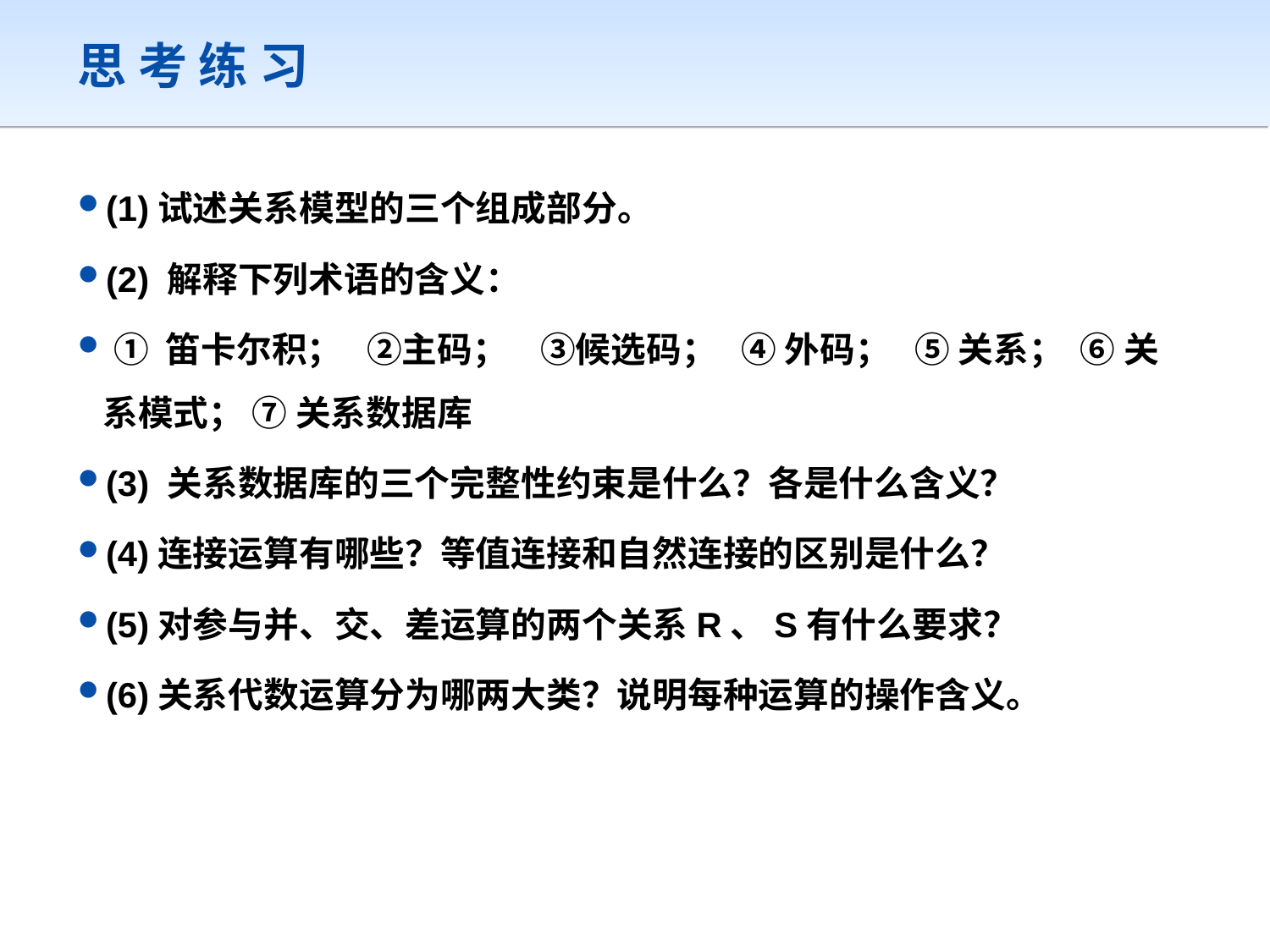

# 思 考 练 习
(1)试述关系模型的三个组成部分。
(2) 解释下列术语的含义：
 ① 笛卡尔积；   ②主码；    ③候选码；   ④ 外码；   ⑤ 关系；  ⑥ 关系模式； ⑦ 关系数据库
(3) 关系数据库的三个完整性约束是什么？各是什么含义？
(4)连接运算有哪些？等值连接和自然连接的区别是什么？
(5)对参与并、交、差运算的两个关系R、S有什么要求？
(6)关系代数运算分为哪两大类？说明每种运算的操作含义。